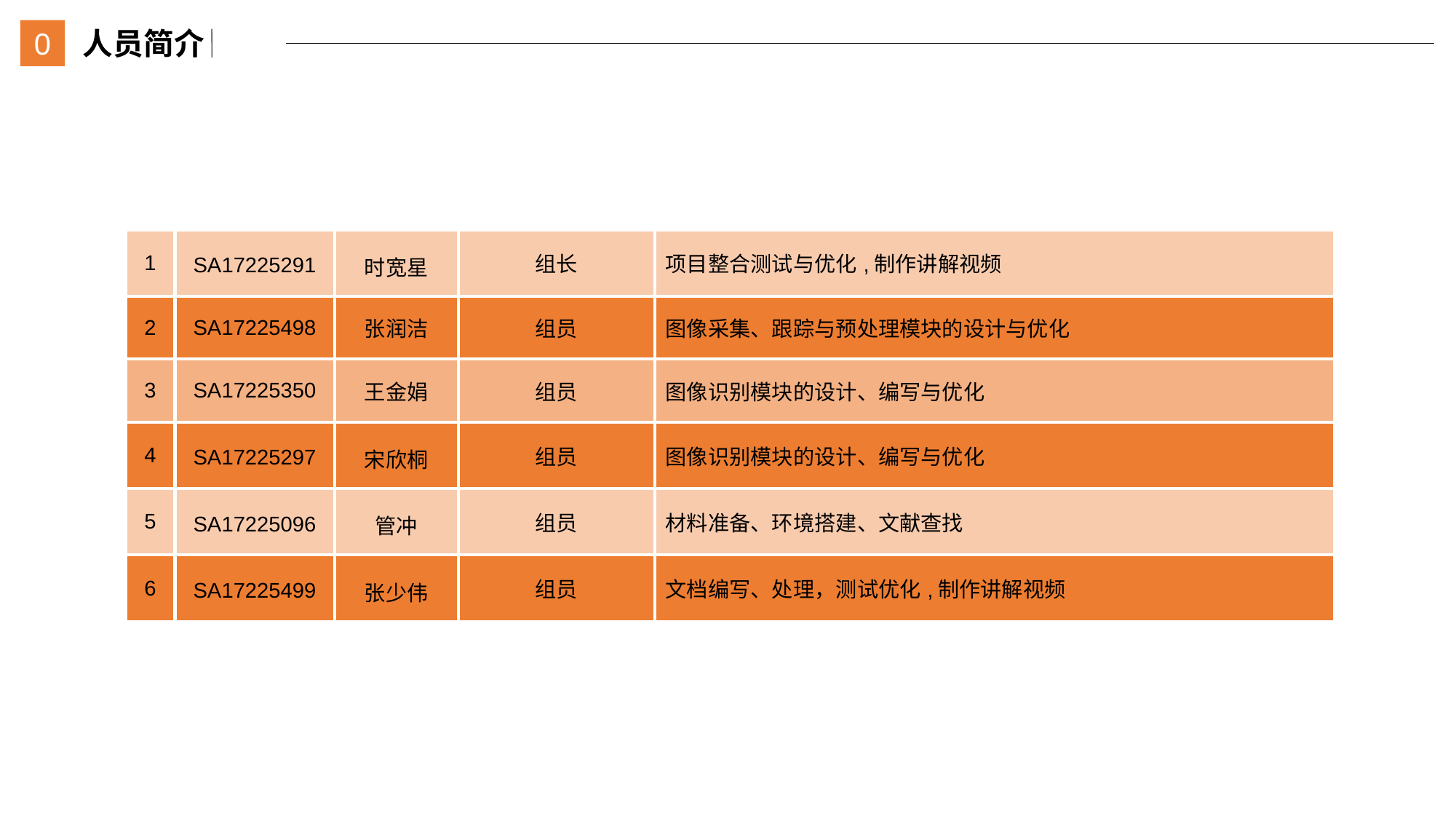

0
人员简介

| 1 | SA17225291 | 时宽星 | 组长 | 项目整合测试与优化,制作讲解视频 |
| --- | --- | --- | --- | --- |
| 2 | SA17225498 | 张润洁 | 组员 | 图像采集、跟踪与预处理模块的设计与优化 |
| 3 | SA17225350 | 王金娟 | 组员 | 图像识别模块的设计、编写与优化 |
| 4 | SA17225297 | 宋欣桐 | 组员 | 图像识别模块的设计、编写与优化 |
| 5 | SA17225096 | 管冲 | 组员 | 材料准备、环境搭建、文献查找 |
| 6 | SA17225499 | 张少伟 | 组员 | 文档编写、处理，测试优化,制作讲解视频 |